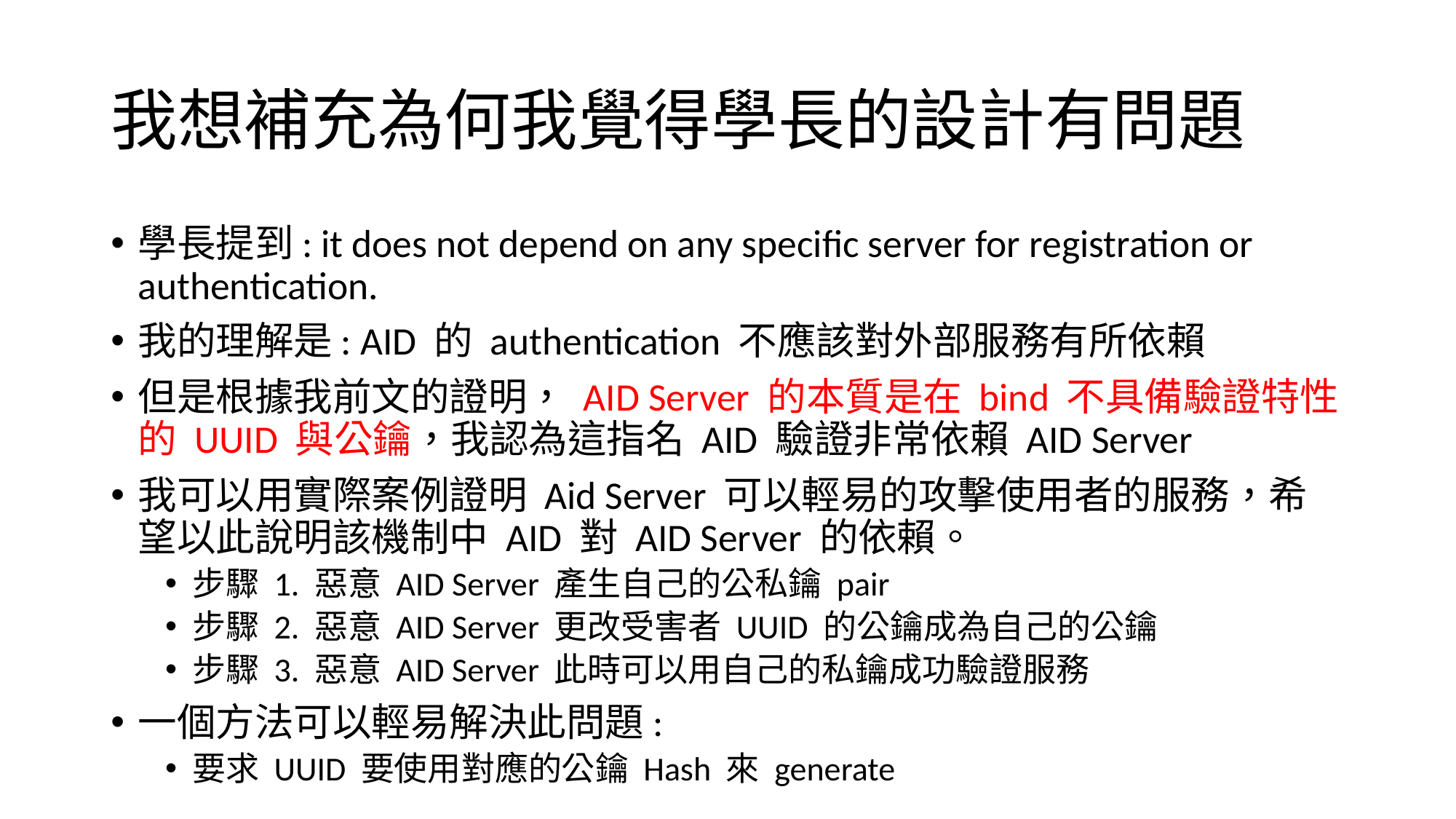

# 我想補充為何我覺得學長的設計有問題
學長提到: it does not depend on any specific server for registration or authentication.
我的理解是: AID 的 authentication 不應該對外部服務有所依賴
但是根據我前文的證明， AID Server 的本質是在 bind 不具備驗證特性的 UUID 與公鑰，我認為這指名 AID 驗證非常依賴 AID Server
我可以用實際案例證明 Aid Server 可以輕易的攻擊使用者的服務，希望以此說明該機制中 AID 對 AID Server 的依賴。
步驟 1. 惡意 AID Server 產生自己的公私鑰 pair
步驟 2. 惡意 AID Server 更改受害者 UUID 的公鑰成為自己的公鑰
步驟 3. 惡意 AID Server 此時可以用自己的私鑰成功驗證服務
一個方法可以輕易解決此問題:
要求 UUID 要使用對應的公鑰 Hash 來 generate